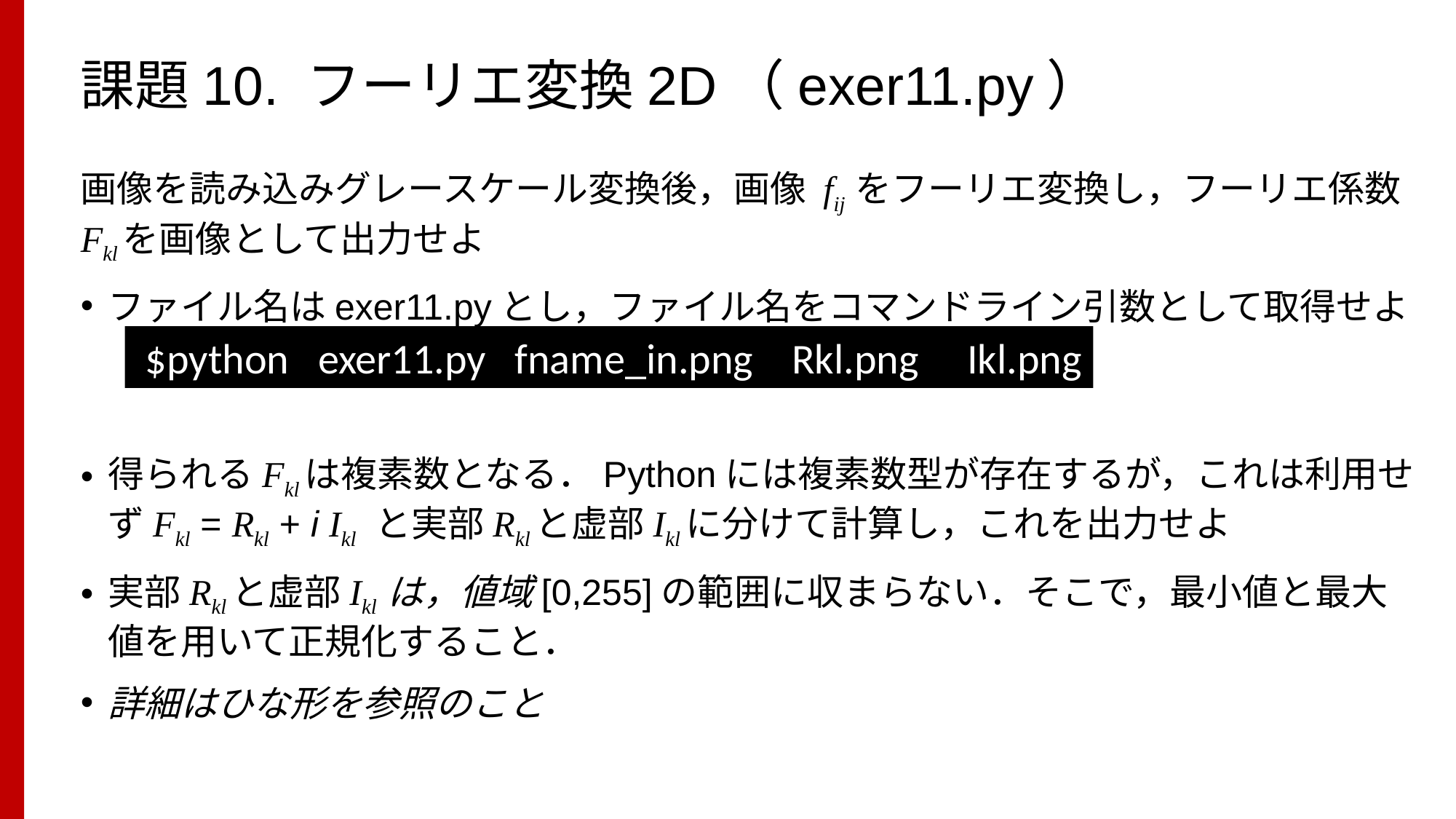

# 課題10. フーリエ変換2D（exer11.py）
画像を読み込みグレースケール変換後，画像 fij をフーリエ変換し，フーリエ係数Fklを画像として出力せよ
ファイル名はexer11.pyとし，ファイル名をコマンドライン引数として取得せよ

得られるFklは複素数となる．Pythonには複素数型が存在するが，これは利用せずFkl = Rkl + i Ikl と実部Rklと虚部Iklに分けて計算し，これを出力せよ
実部Rklと虚部Ikl は，値域[0,255]の範囲に収まらない．そこで，最小値と最大値を用いて正規化すること．
詳細はひな形を参照のこと

 $python   exer11.py   fname_in.png    Rkl.png     Ikl.png